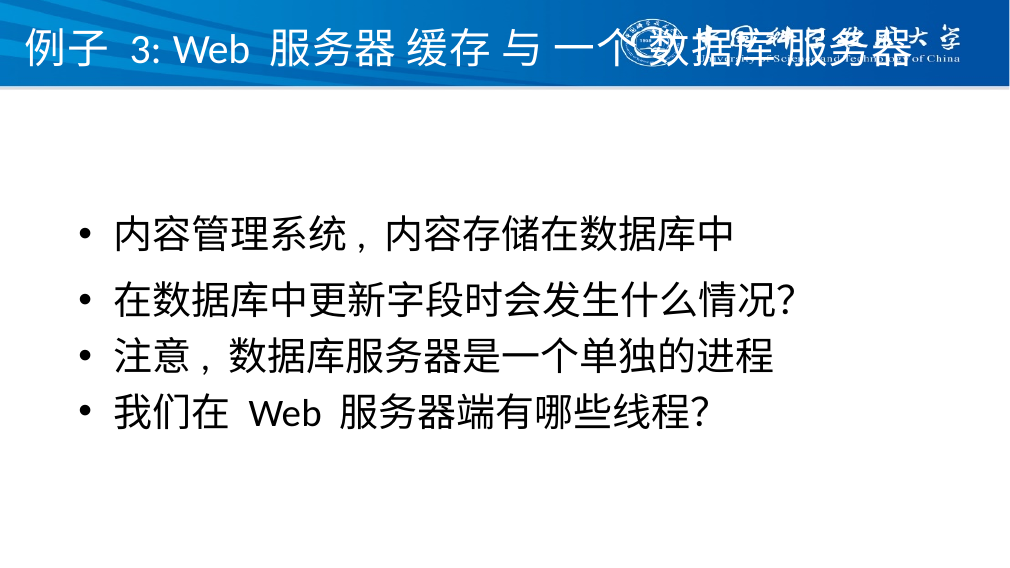

# 例子 3: Web 服务器 缓存 与 一个 数据库 服务器
内容管理系统, 内容存储在数据库中
在数据库中更新字段时会发生什么情况？
注意, 数据库服务器是一个单独的进程
我们在 Web 服务器端有哪些线程？